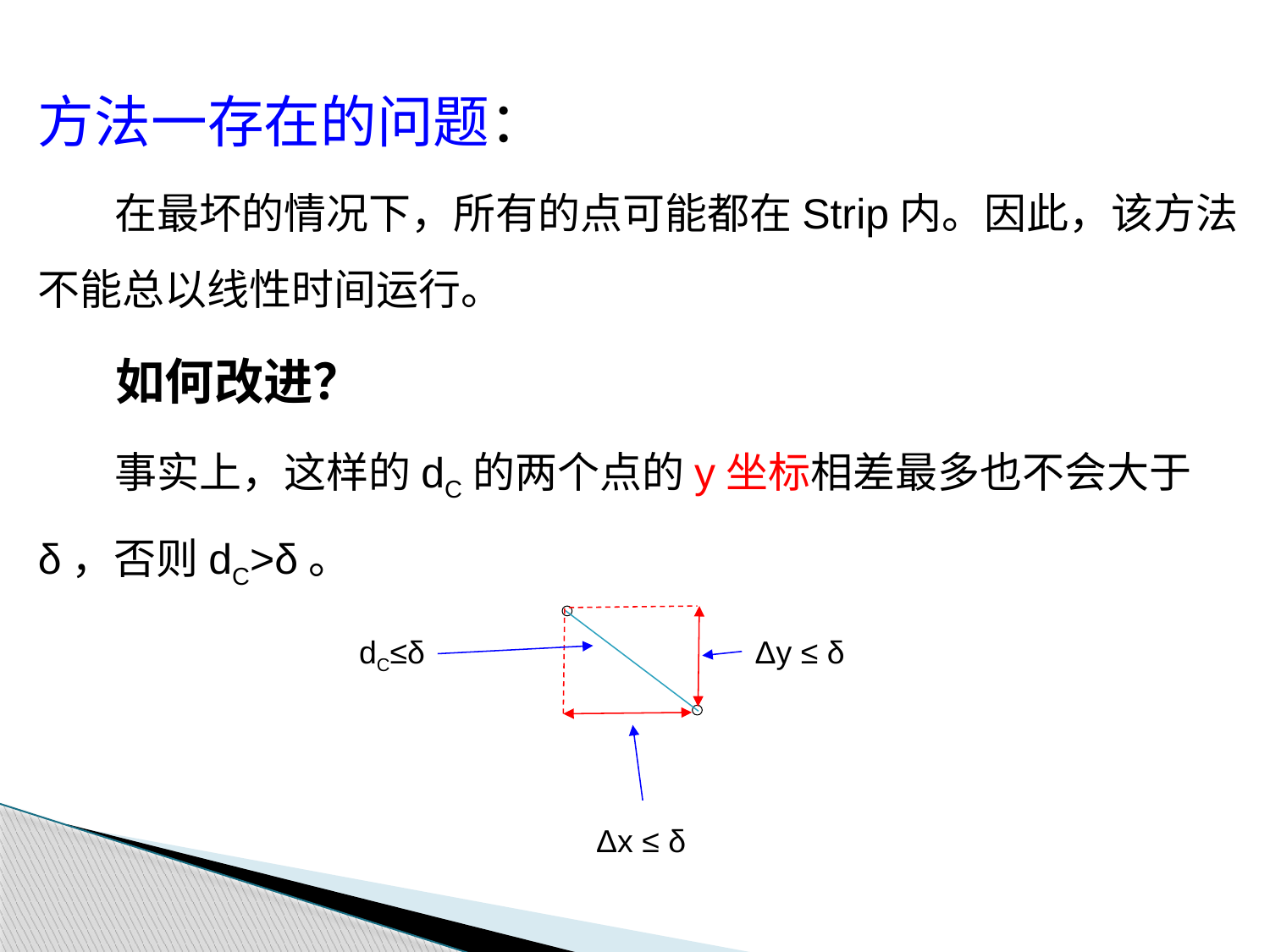

方法一存在的问题：
       在最坏的情况下，所有的点可能都在Strip内。因此，该方法不能总以线性时间运行。
      如何改进？
       事实上，这样的dC的两个点的y坐标相差最多也不会大于δ，否则dC>δ。

dC≤δ
Δy ≤ δ

Δx ≤ δ